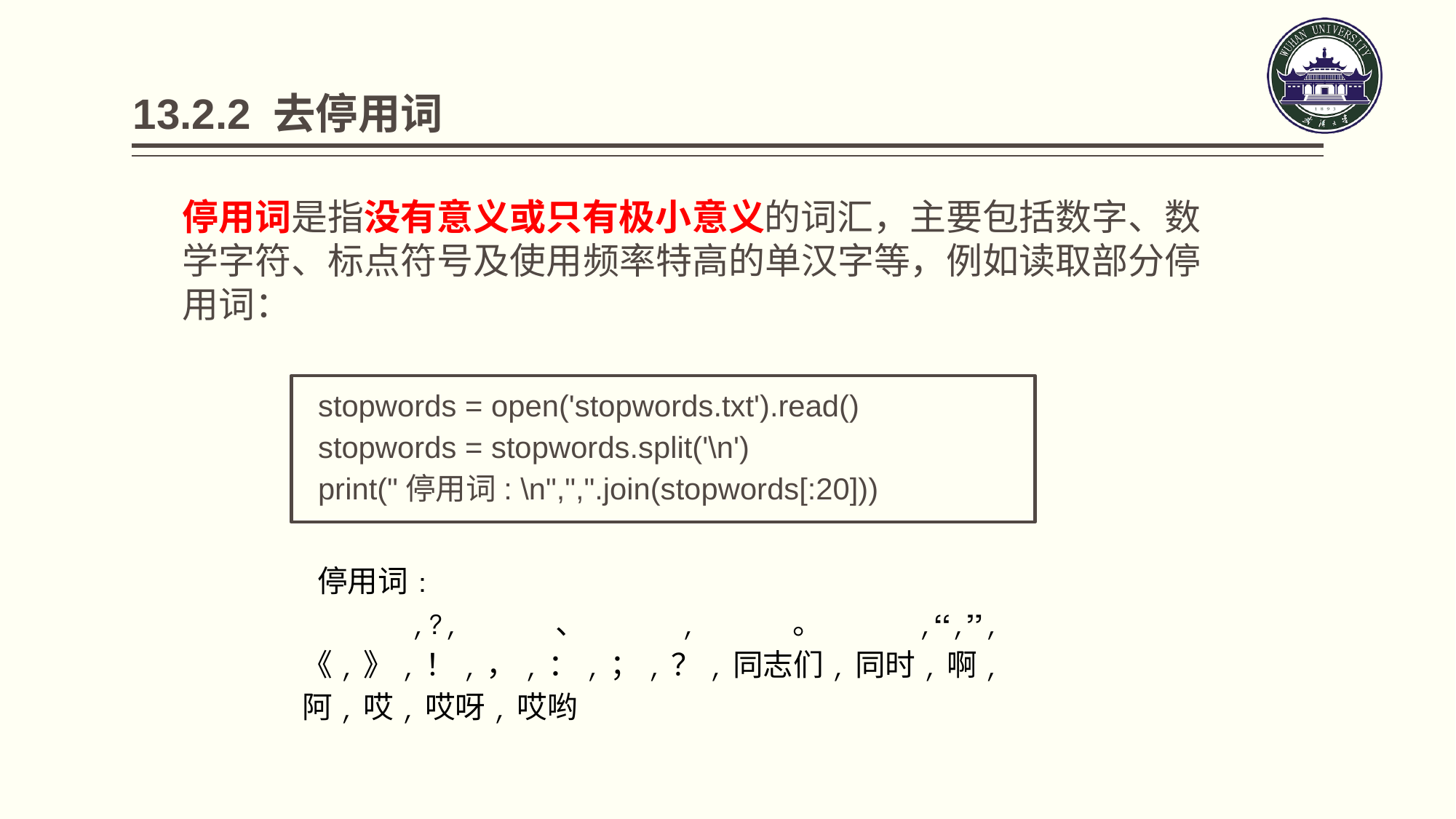

13.2.2 去停用词
停用词是指没有意义或只有极小意义的词汇，主要包括数字、数学字符、标点符号及使用频率特高的单汉字等，例如读取部分停用词：

stopwords = open('stopwords.txt').read()
stopwords = stopwords.split('\n')
print("停用词: \n",",".join(stopwords[:20]))
停用词:
	,?,、,。,“,”,《,》,！,，,：,；,？,同志们,同时,啊,阿,哎,哎呀,哎哟